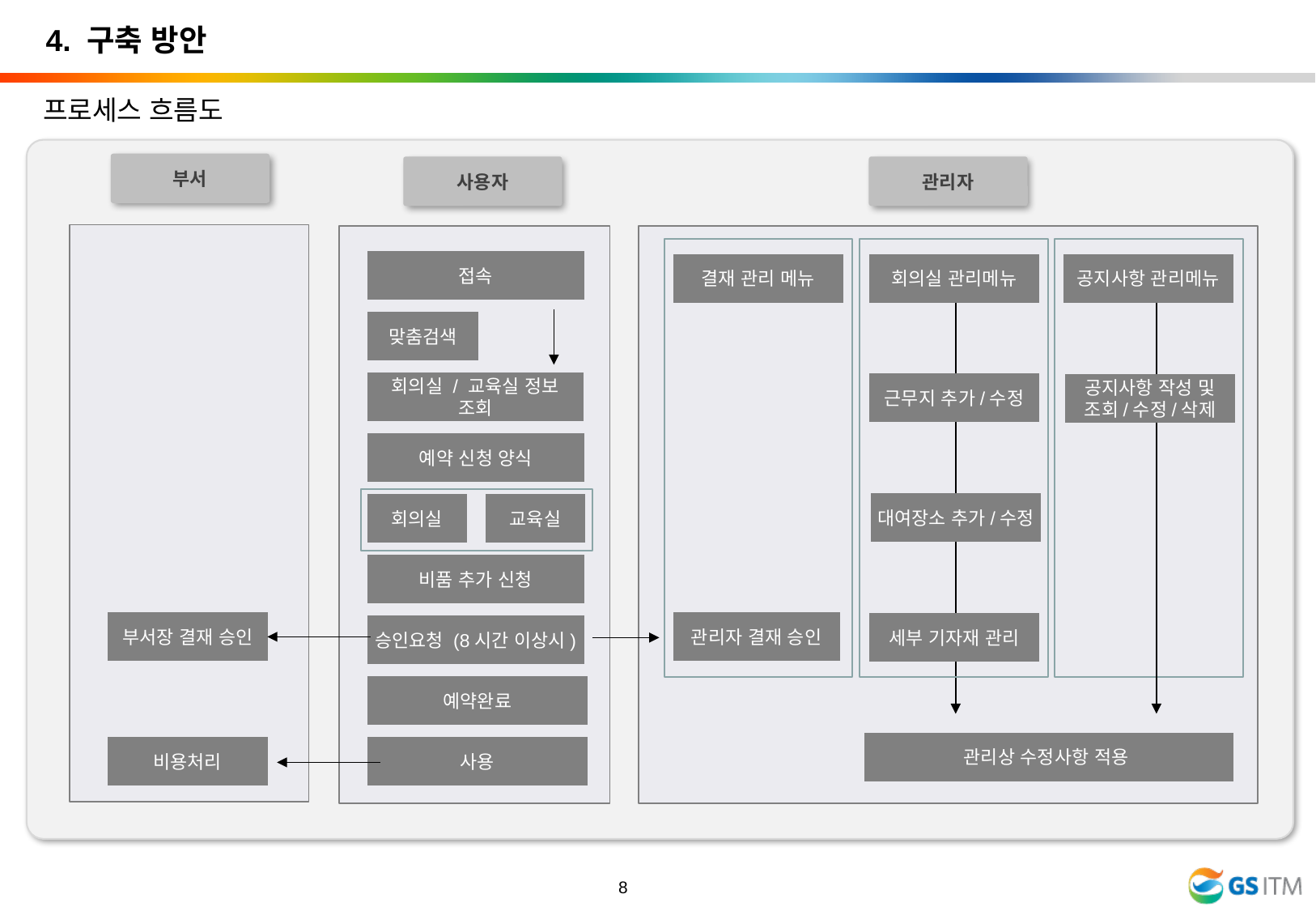

4. 구축 방안
프로세스 흐름도

부서
사용자
관리자

접속
결재 관리 메뉴
회의실 관리메뉴
공지사항 관리메뉴
맞춤검색
회의실 / 교육실 정보 조회
근무지 추가/수정
공지사항 작성 및
조회/수정/삭제
예약 신청 양식

대여장소 추가/수정
회의실
교육실
비품 추가 신청
부서장 결재 승인
관리자 결재 승인
세부 기자재 관리
승인요청 (8시간 이상시)
예약완료
관리상 수정사항 적용
비용처리
사용